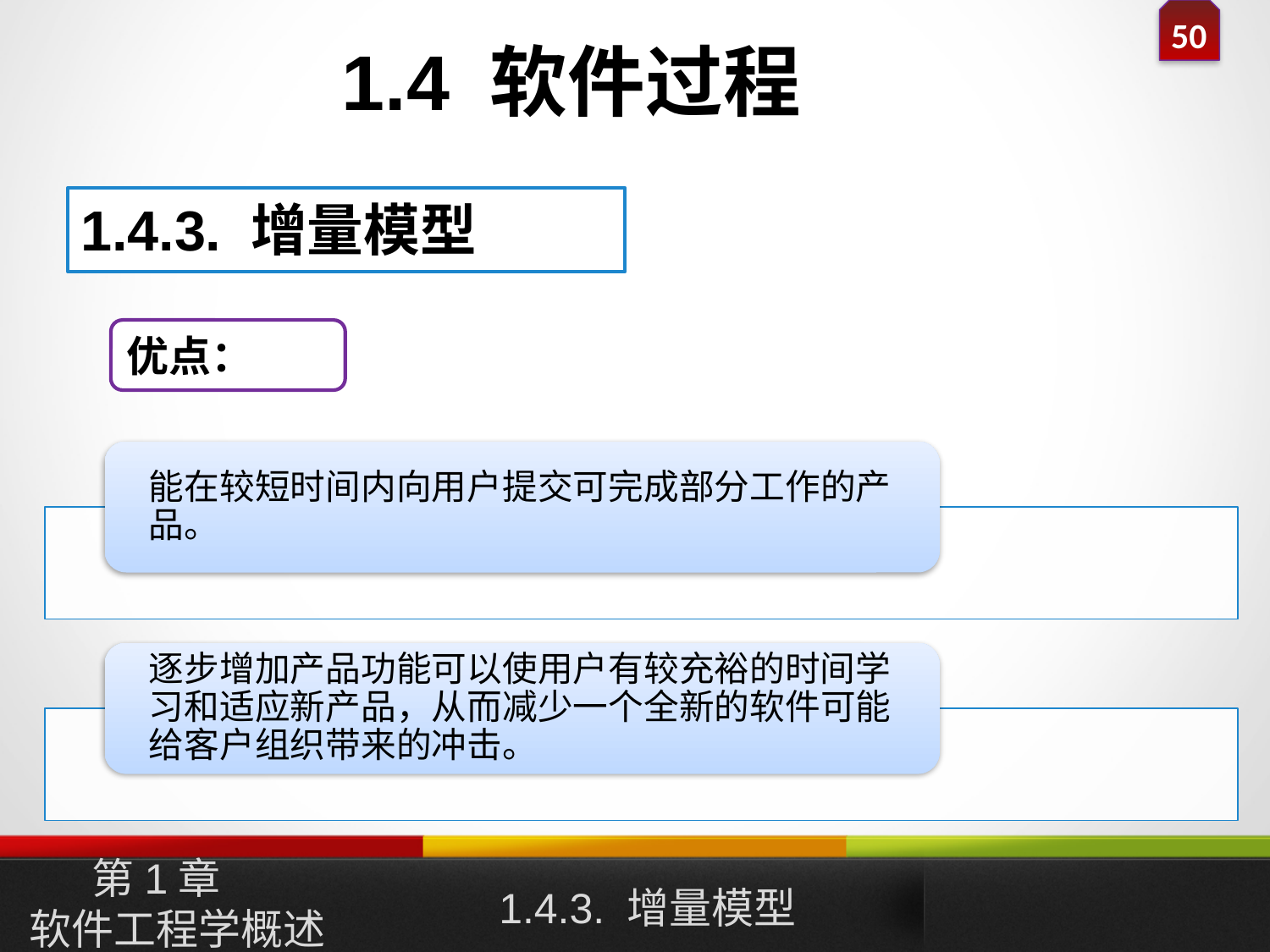

1.4 软件过程
1.4.3. 增量模型
优点：
能在较短时间内向用户提交可完成部分工作的产品。
逐步增加产品功能可以使用户有较充裕的时间学习和适应新产品，从而减少一个全新的软件可能给客户组织带来的冲击。
1.4.3. 增量模型